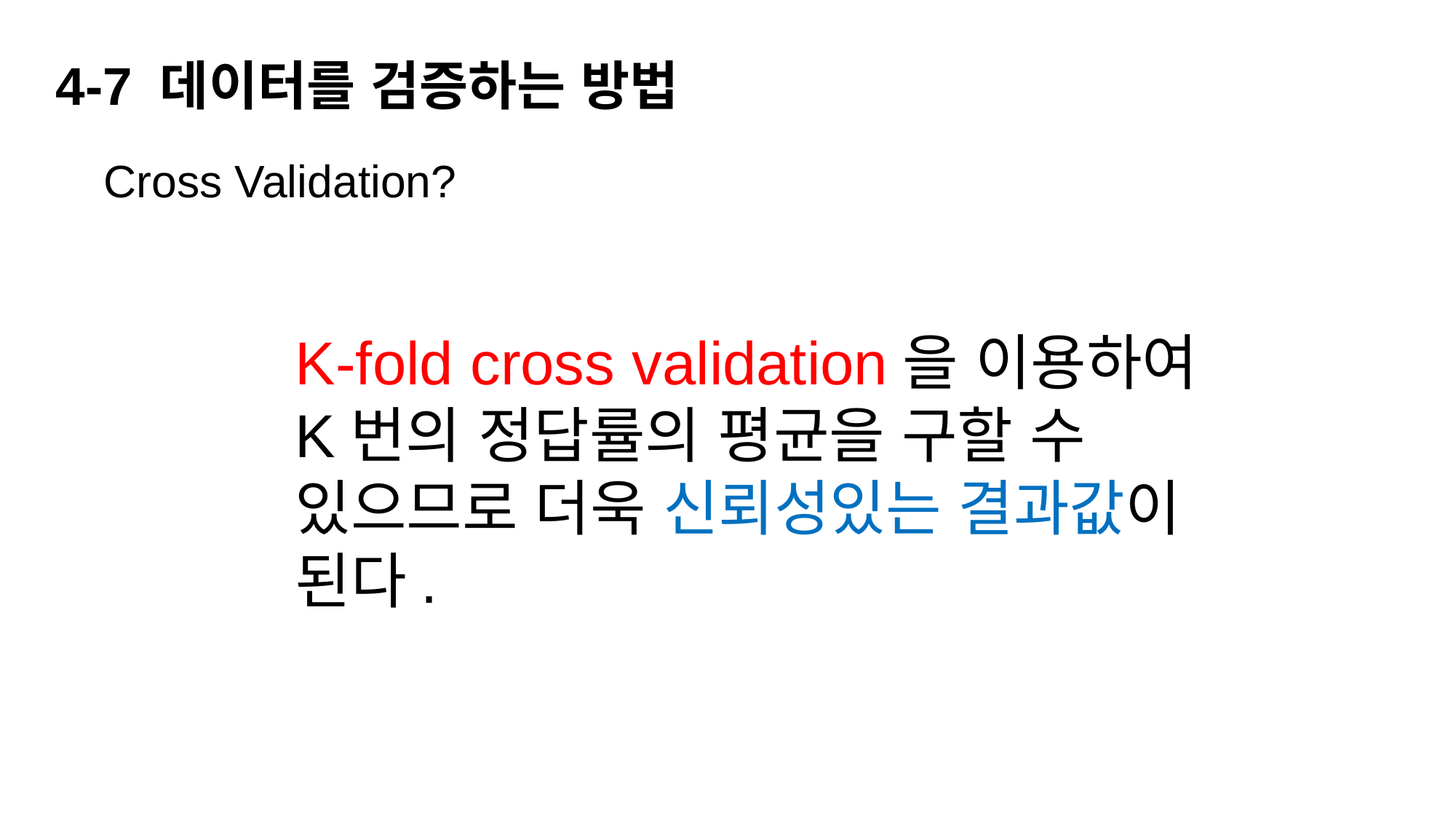

4-7 데이터를 검증하는 방법
Cross Validation?
K-fold cross validation을 이용하여 K번의 정답률의 평균을 구할 수 있으므로 더욱 신뢰성있는 결과값이 된다.